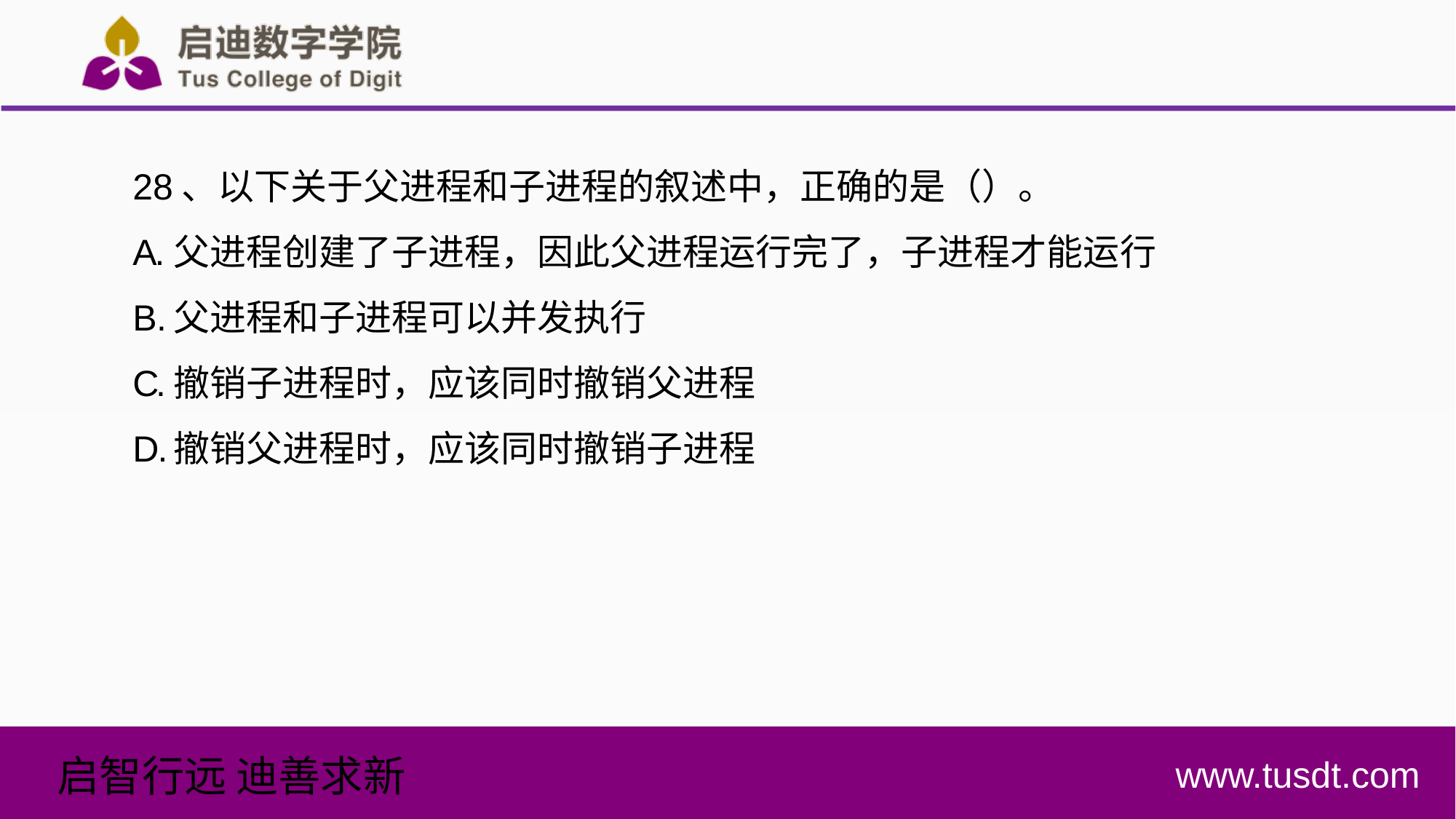

28、以下关于父进程和子进程的叙述中，正确的是（）。
父进程创建了子进程，因此父进程运行完了，子进程才能运行
父进程和子进程可以并发执行
撤销子进程时，应该同时撤销父进程
撤销父进程时，应该同时撤销子进程